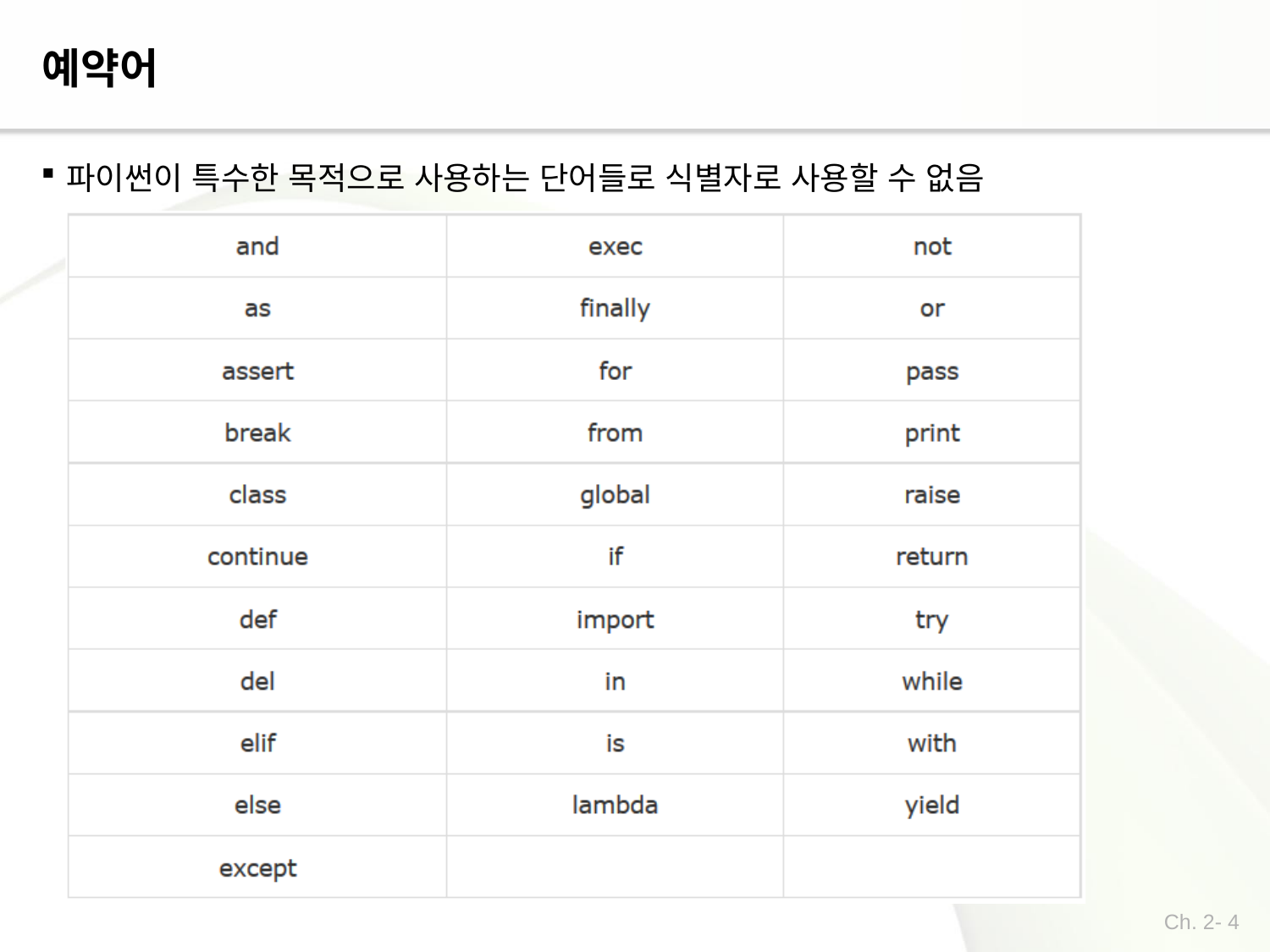

예약어

파이썬이 특수한 목적으로 사용하는 단어들로 식별자로 사용할 수 없음

Ch. 2- 4